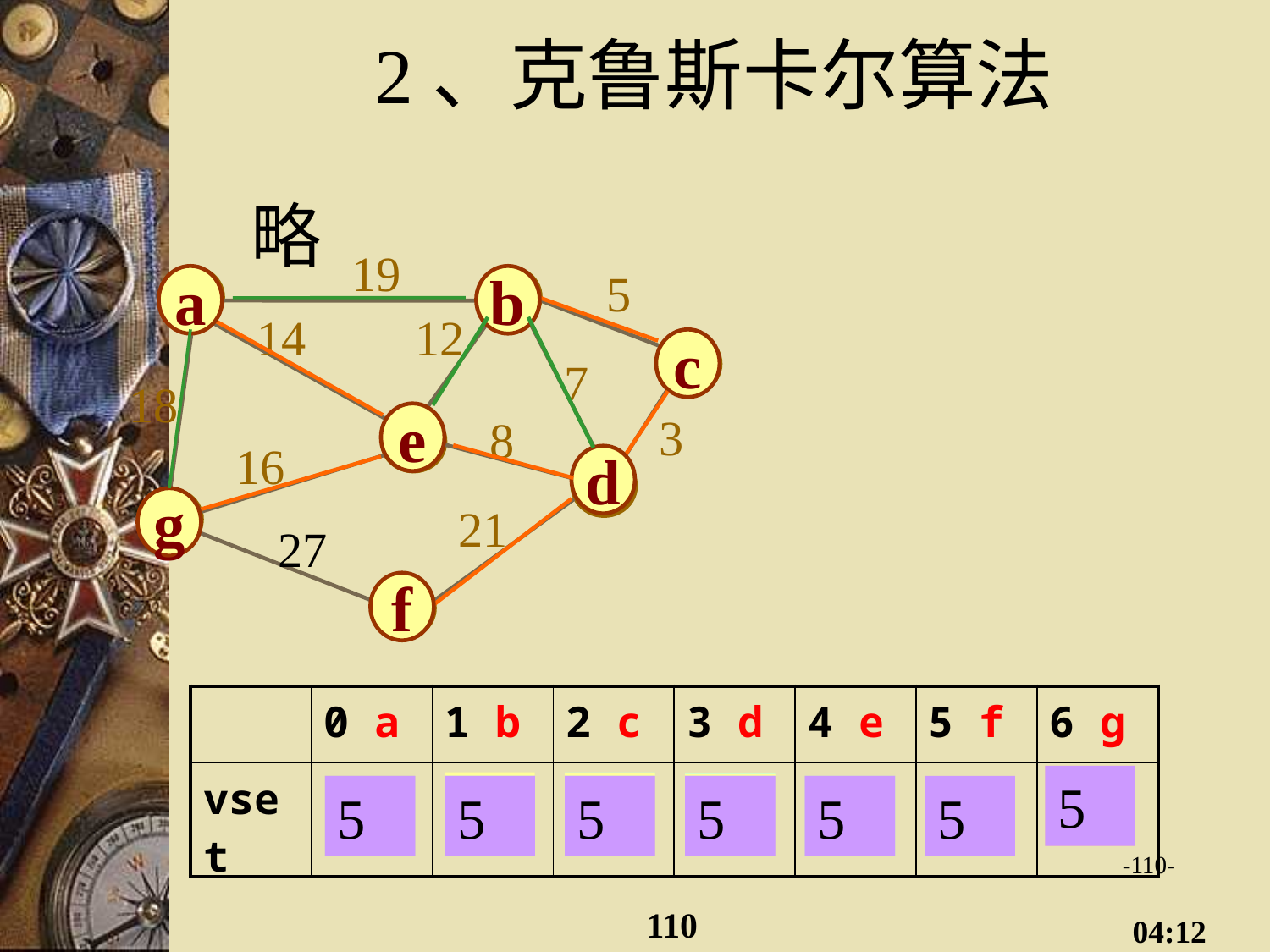

# 2、克鲁斯卡尔算法
	略
19
5
a
b

14
12

c
7
18

3
8
e
16

d
g
21

27

f
a
b

c

e

d

g

f
|  | 0 a | 1 b | 2 c | 3 d | 4 e | 5 f | 6 g |
| --- | --- | --- | --- | --- | --- | --- | --- |
| vset | 0 | 1 | 2 | 3 | 4 | 5 | 6 |
6
5
1
2
1
2
1
0
6
5
3
0
6
5
3
0
6
5
3
0
6
5
3
0
6
5
5
-110-